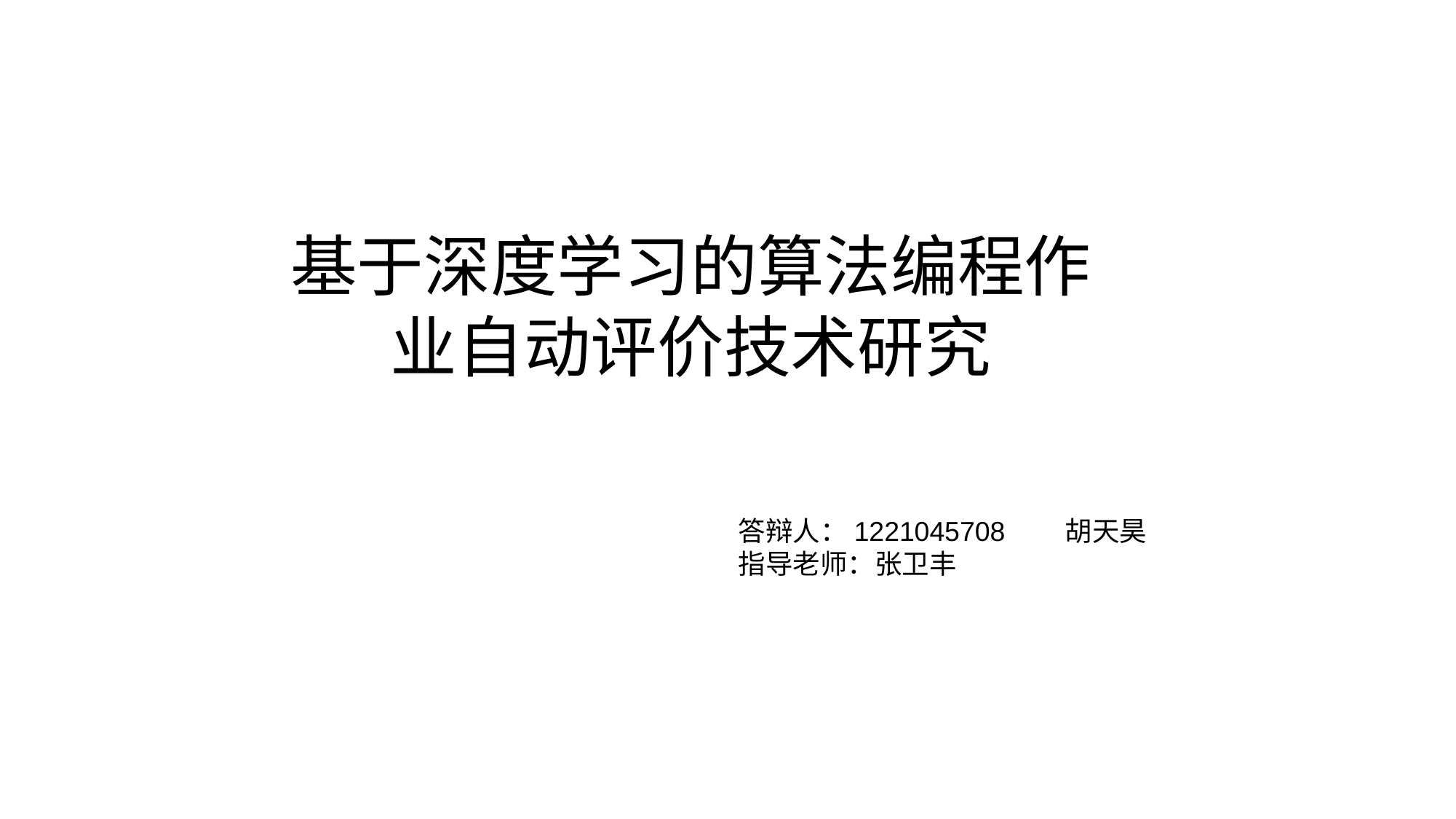

基于深度学习的算法编程作业自动评价技术研究
答辩人：1221045708       胡天昊
指导老师：张卫丰